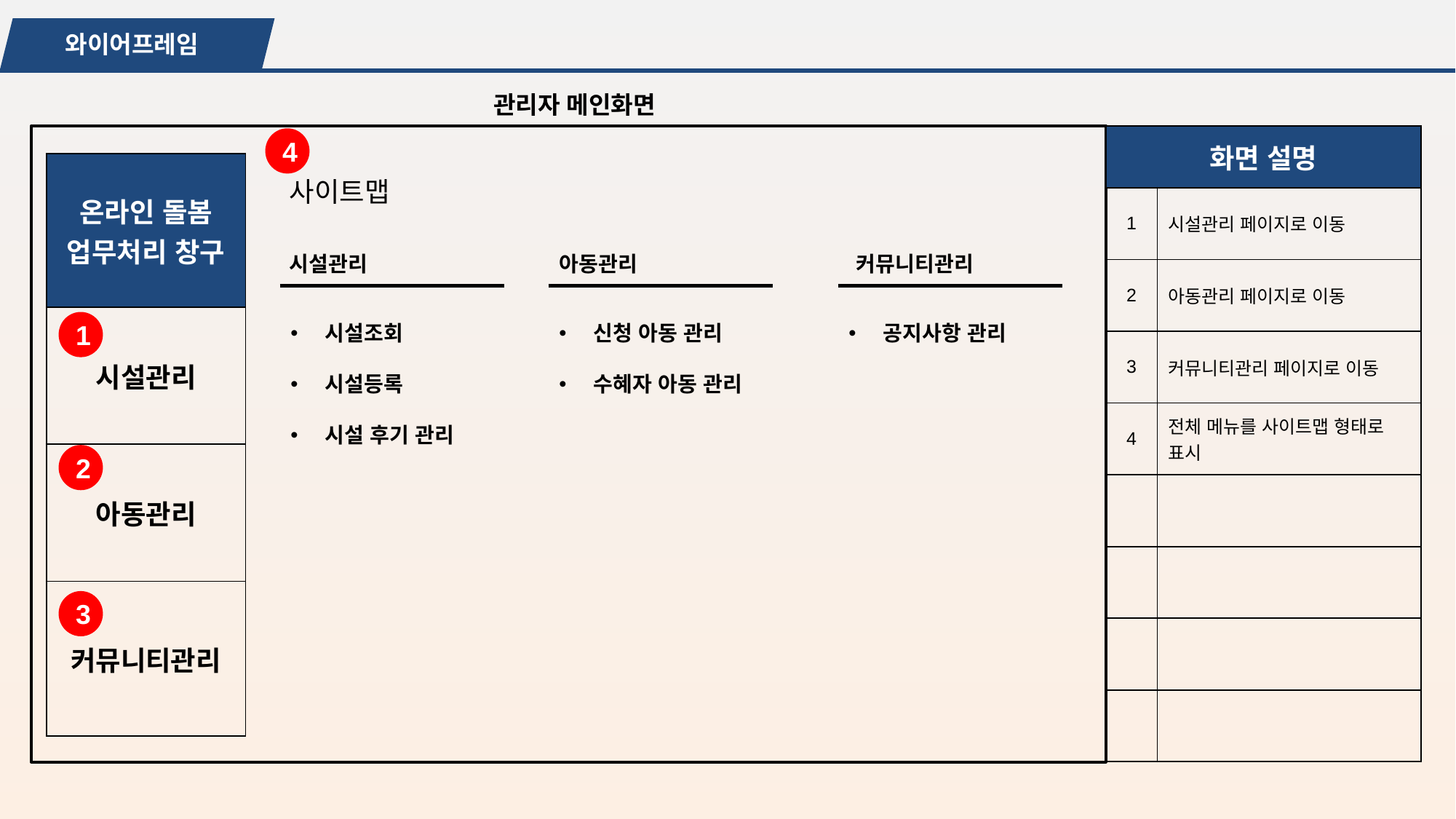

와이어프레임

관리자 메인화면
| 화면 설명 |  |
| --- | --- |
| 1 | 시설관리 페이지로 이동 |
| 2 | 아동관리 페이지로 이동 |
| 3 | 커뮤니티관리 페이지로 이동 |
| 4 | 전체 메뉴를 사이트맵 형태로 표시 |
|  |  |
|  |  |
|  |  |
|  |  |

4
| 온라인 돌봄 업무처리 창구 |
| --- |
| 시설관리 |
| 아동관리 |
| 커뮤니티관리 |
사이트맵
시설관리
아동관리
커뮤니티관리
1
신청 아동 관리

수혜자 아동 관리
공지사항 관리
시설조회

시설등록

시설 후기 관리
2
3